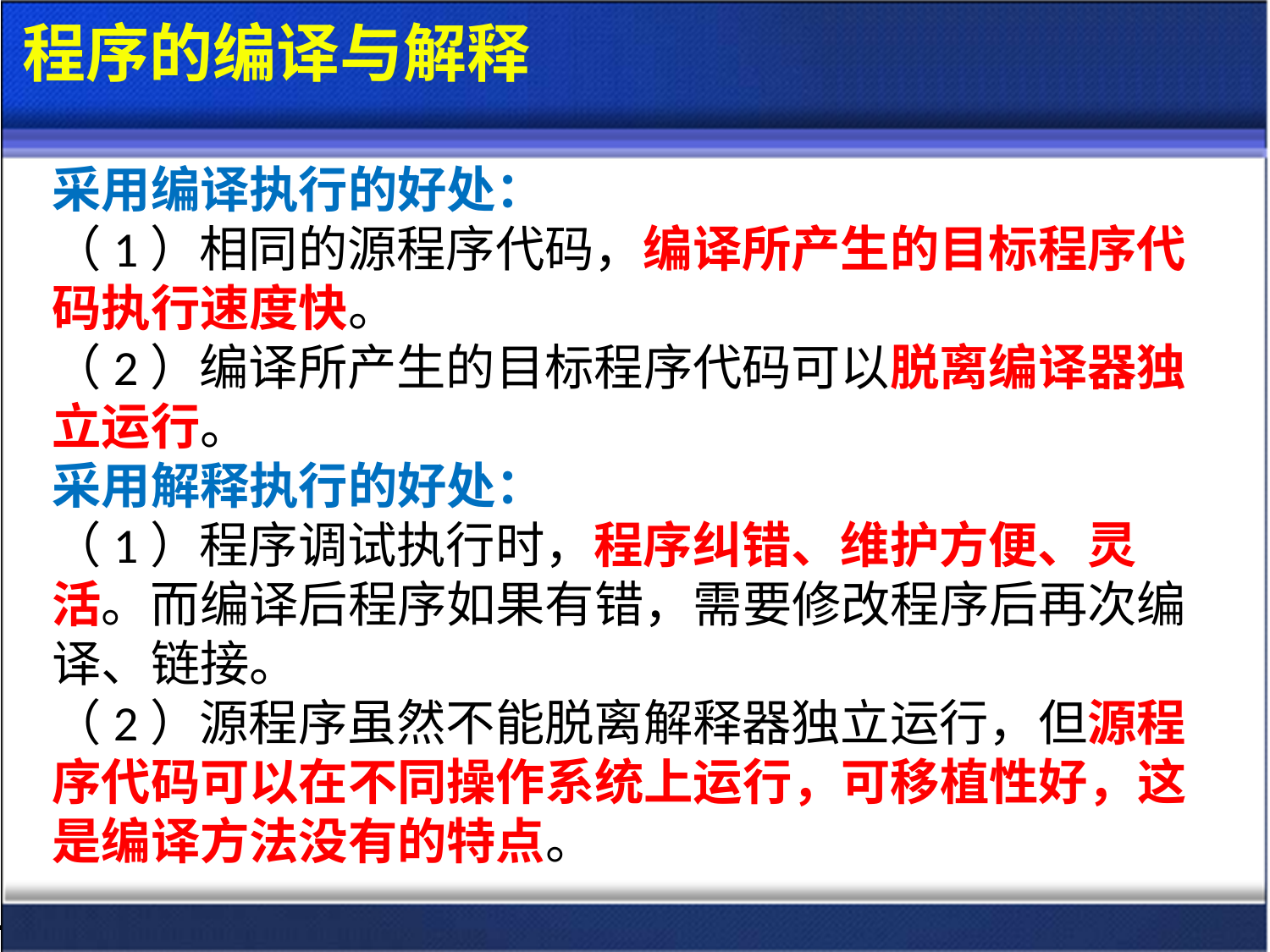

程序的编译与解释
采用编译执行的好处：
（1）相同的源程序代码，编译所产生的目标程序代码执行速度快。
（2）编译所产生的目标程序代码可以脱离编译器独立运行。
采用解释执行的好处：
（1）程序调试执行时，程序纠错、维护方便、灵活。而编译后程序如果有错，需要修改程序后再次编译、链接。
（2）源程序虽然不能脱离解释器独立运行，但源程序代码可以在不同操作系统上运行，可移植性好，这是编译方法没有的特点。